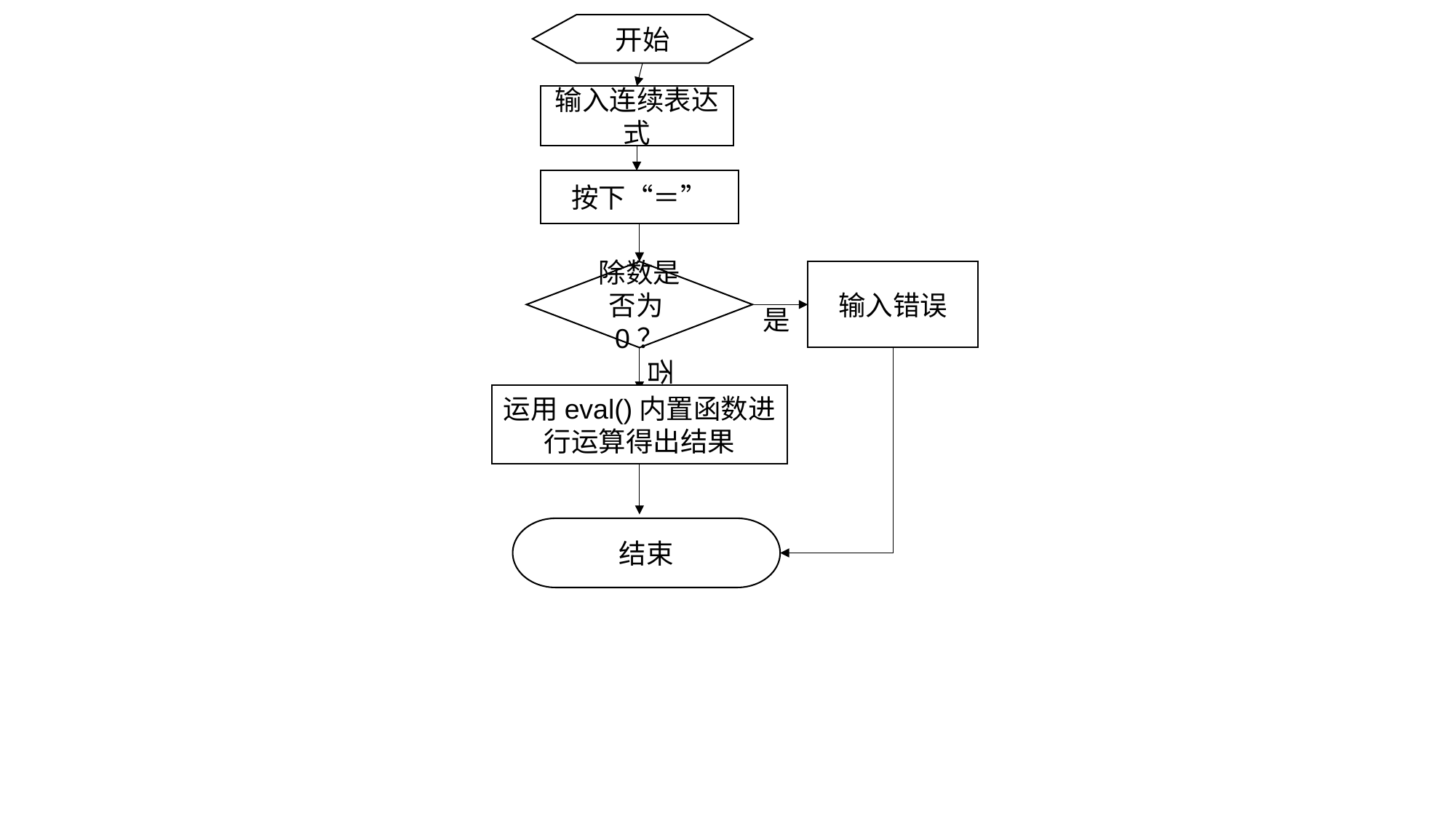

开始
输入连续表达式
按下“＝”
除数是否为0？
输入错误
是
否
运用eval()内置函数进行运算得出结果
结束